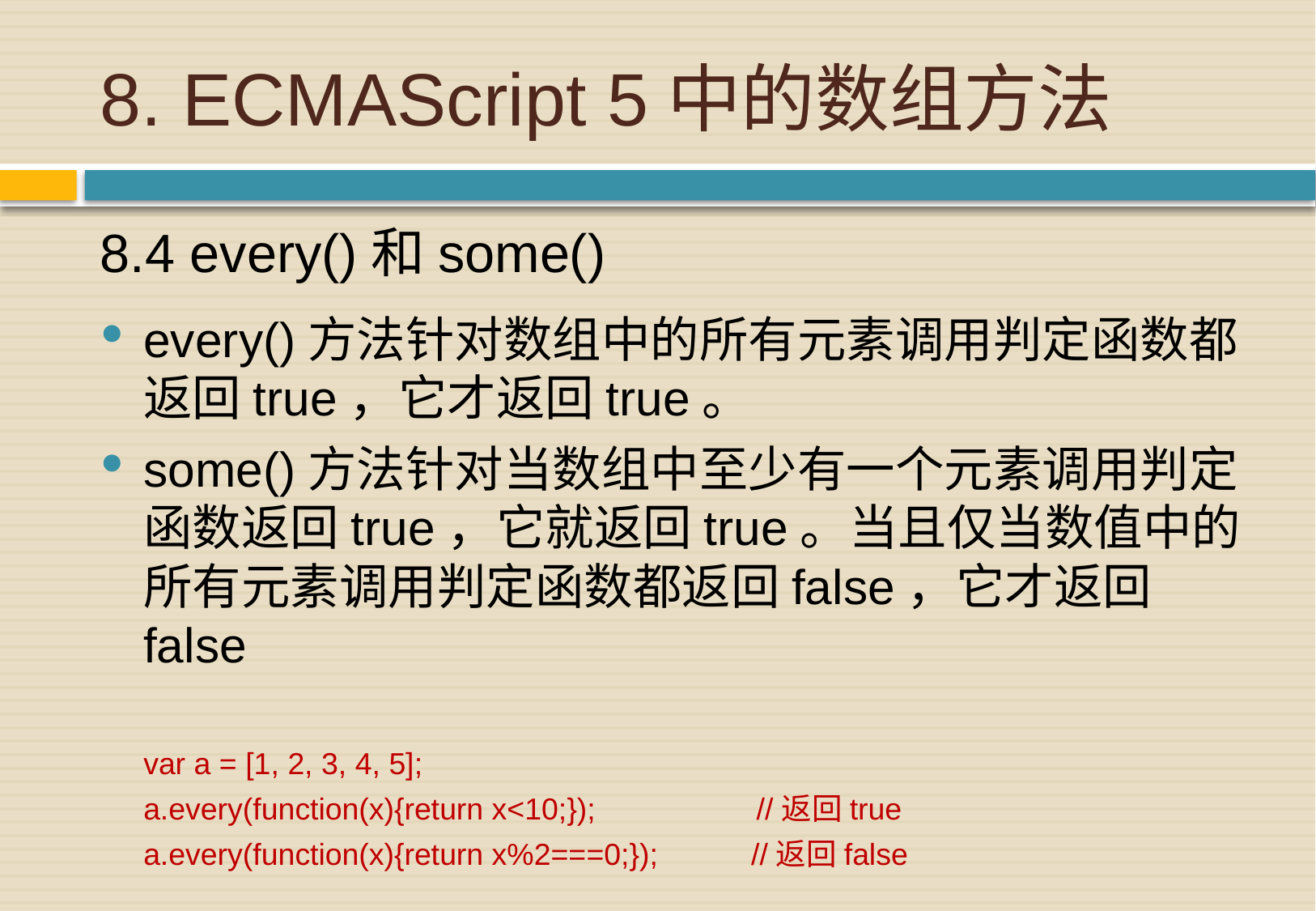

# 8. ECMAScript 5中的数组方法
8.4 every()和some()
every()方法针对数组中的所有元素调用判定函数都返回true，它才返回true。
some()方法针对当数组中至少有一个元素调用判定函数返回true，它就返回true。当且仅当数值中的所有元素调用判定函数都返回false，它才返回false

var a = [1, 2, 3, 4, 5];
a.every(function(x){return x<10;});                   //返回true
a.every(function(x){return x%2===0;});           //返回false